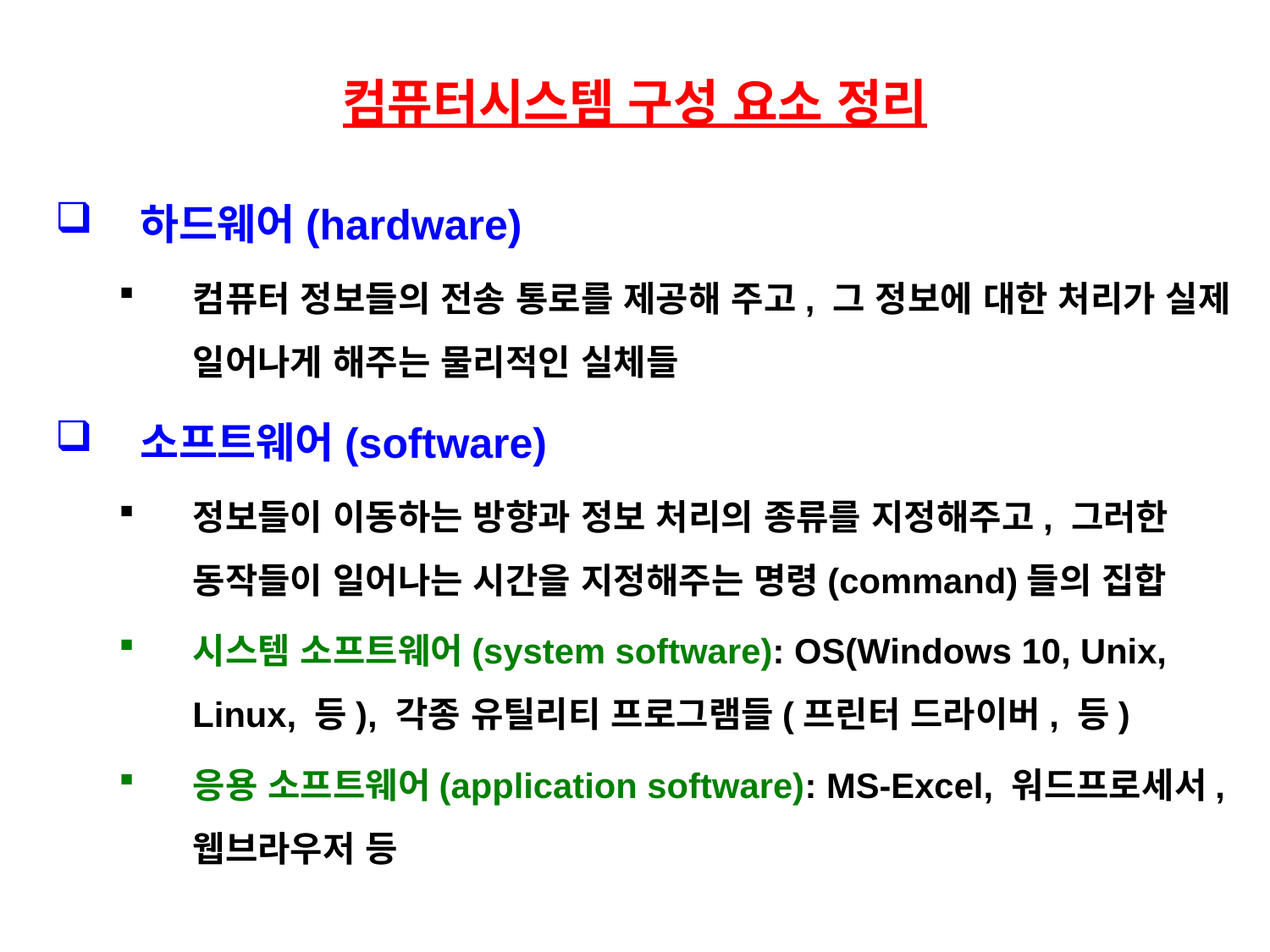

# 컴퓨터시스템 구성 요소 정리
하드웨어(hardware)
컴퓨터 정보들의 전송 통로를 제공해 주고, 그 정보에 대한 처리가 실제 일어나게 해주는 물리적인 실체들
소프트웨어(software)
정보들이 이동하는 방향과 정보 처리의 종류를 지정해주고, 그러한 동작들이 일어나는 시간을 지정해주는 명령(command)들의 집합
시스템 소프트웨어(system software): OS(Windows 10, Unix, Linux, 등), 각종 유틸리티 프로그램들(프린터 드라이버, 등)
응용 소프트웨어(application software): MS-Excel, 워드프로세서, 웹브라우저 등